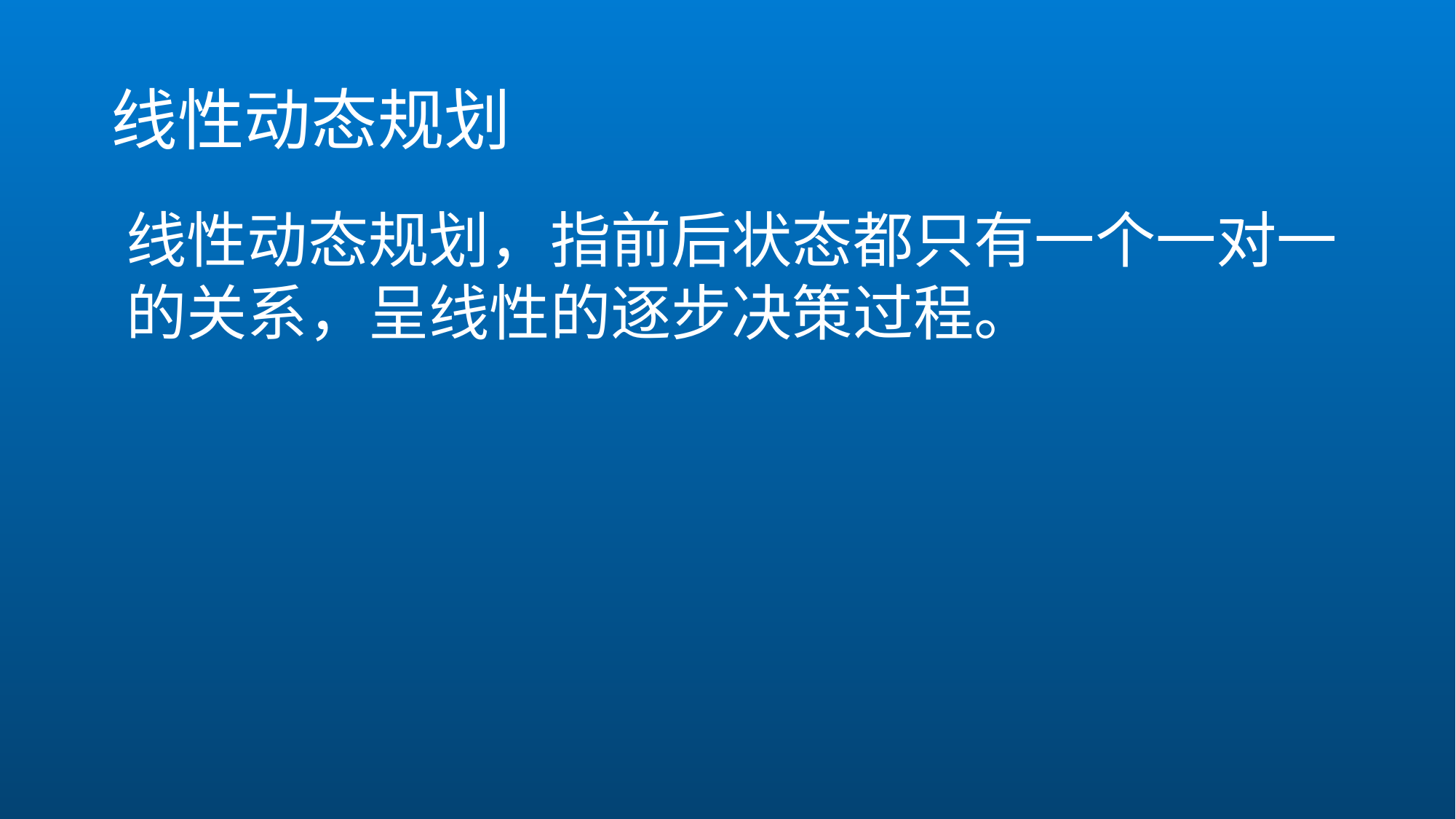

# 线性动态规划
线性动态规划，指前后状态都只有一个一对一的关系，呈线性的逐步决策过程。